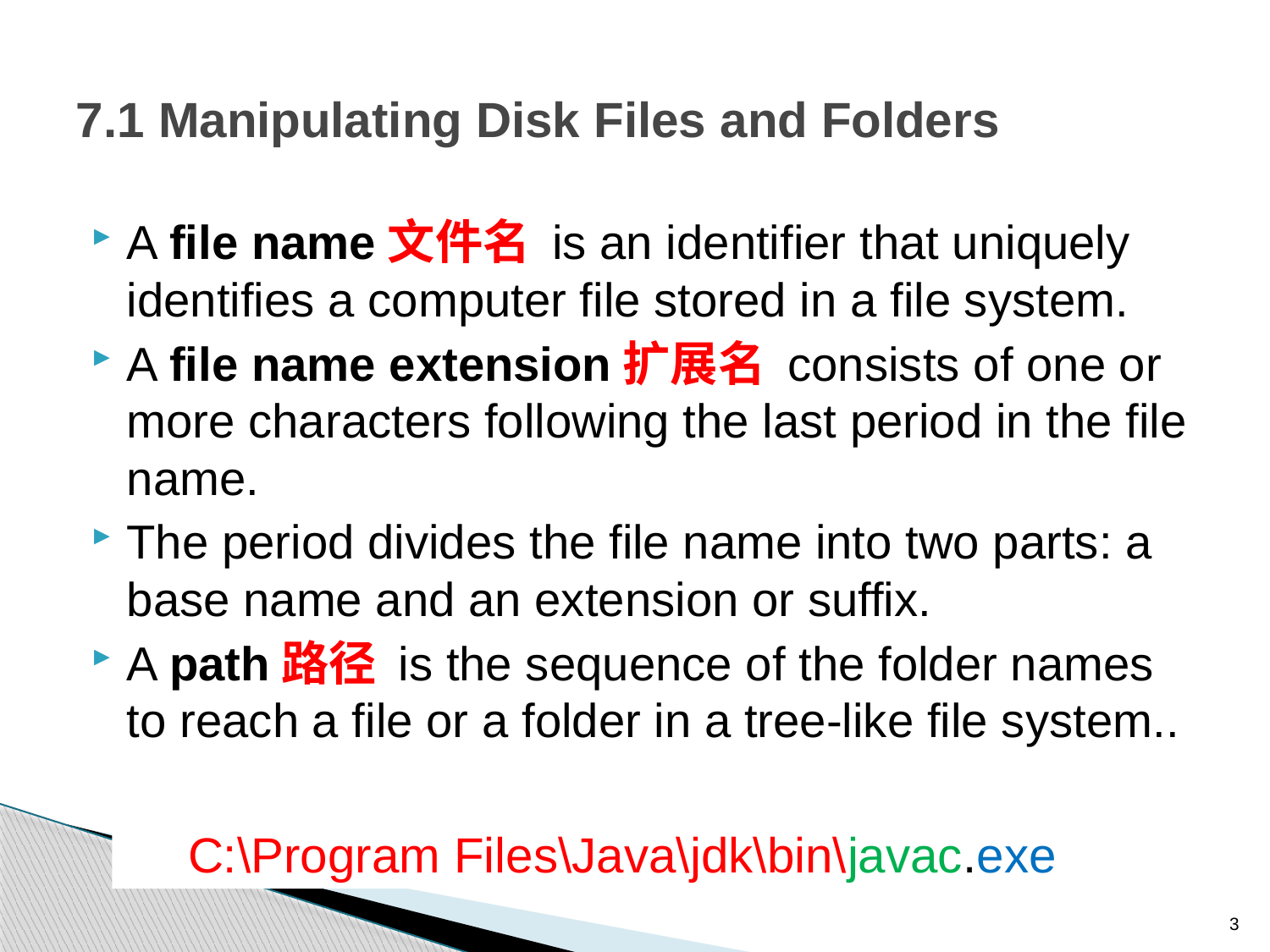

# 7.1 Manipulating Disk Files and Folders
A file name文件名 is an identifier that uniquely identifies a computer file stored in a file system.
A file name extension扩展名 consists of one or more characters following the last period in the file name.
The period divides the file name into two parts: a base name and an extension or suffix.
A path路径 is the sequence of the folder names to reach a file or a folder in a tree-like file system..

C:\Program Files\Java\jdk\bin\javac.exe
3